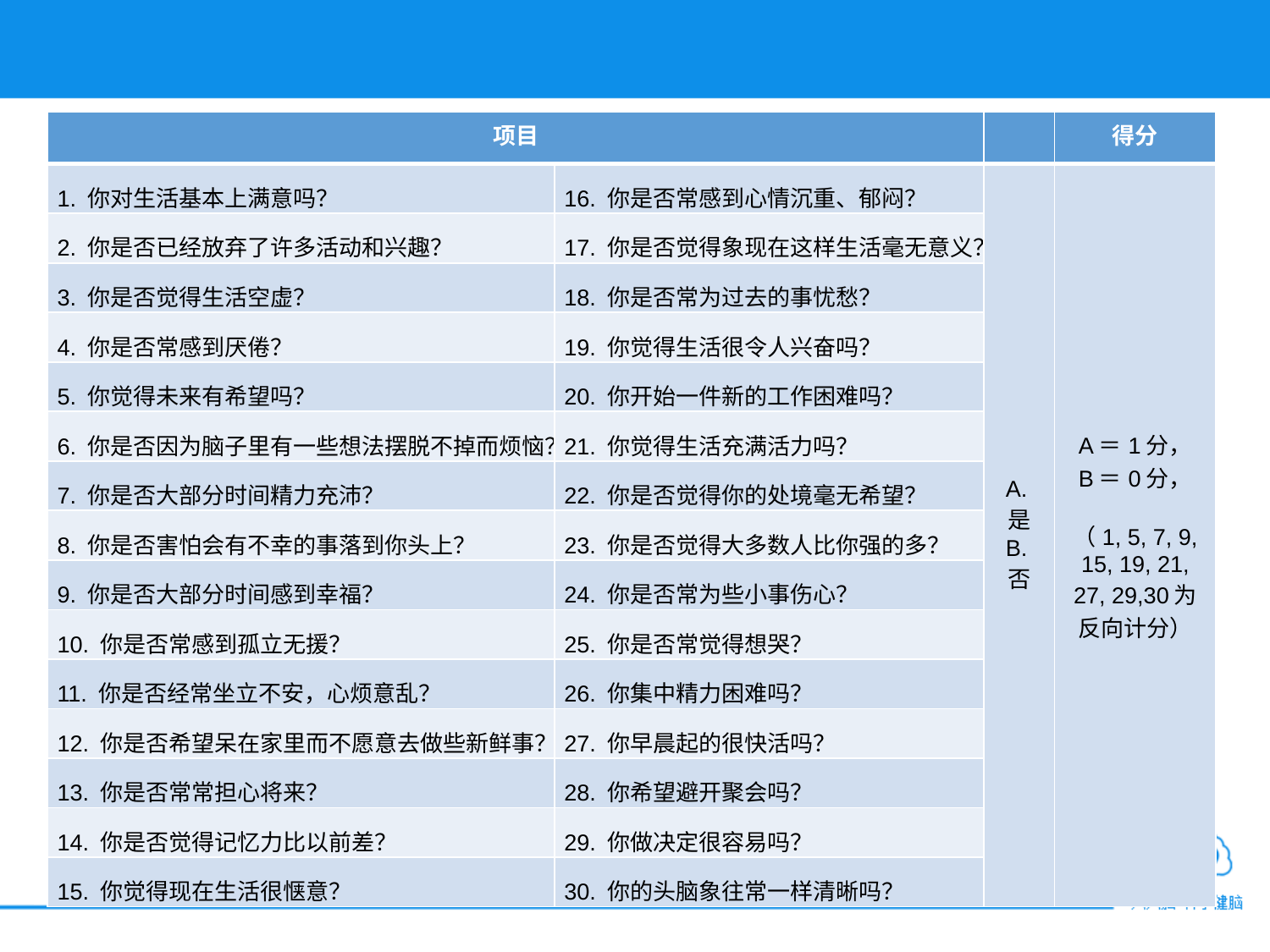

| 项目 |  |  | 得分 |
| --- | --- | --- | --- |
| 1. 你对生活基本上满意吗？ | 16. 你是否常感到心情沉重、郁闷？ | A.是 B.否 | A＝1分， B＝0分， （1, 5, 7, 9, 15, 19, 21, 27, 29,30为反向计分） |
| 2. 你是否已经放弃了许多活动和兴趣？ | 17. 你是否觉得象现在这样生活毫无意义？ |  |  |
| 3. 你是否觉得生活空虚？ | 18. 你是否常为过去的事忧愁？ |  |  |
| 4. 你是否常感到厌倦？ | 19. 你觉得生活很令人兴奋吗？ |  |  |
| 5. 你觉得未来有希望吗？ | 20. 你开始一件新的工作困难吗？ |  |  |
| 6. 你是否因为脑子里有一些想法摆脱不掉而烦恼？ | 21. 你觉得生活充满活力吗？ |  |  |
| 7. 你是否大部分时间精力充沛？ | 22. 你是否觉得你的处境毫无希望？ |  |  |
| 8. 你是否害怕会有不幸的事落到你头上？ | 23. 你是否觉得大多数人比你强的多？ |  |  |
| 9. 你是否大部分时间感到幸福？ | 24. 你是否常为些小事伤心？ |  |  |
| 10. 你是否常感到孤立无援？ | 25. 你是否常觉得想哭？ |  |  |
| 11. 你是否经常坐立不安，心烦意乱？ | 26. 你集中精力困难吗？ |  |  |
| 12. 你是否希望呆在家里而不愿意去做些新鲜事？ | 27. 你早晨起的很快活吗？ |  |  |
| 13. 你是否常常担心将来？ | 28. 你希望避开聚会吗？ |  |  |
| 14. 你是否觉得记忆力比以前差？ | 29. 你做决定很容易吗？ |  |  |
| 15. 你觉得现在生活很惬意？ | 30. 你的头脑象往常一样清晰吗？ |  |  |

最高分30分中，得：0—10分可视为正常范围，即无郁症，11—20分显示轻度抑郁，21—30分为中重度抑郁。